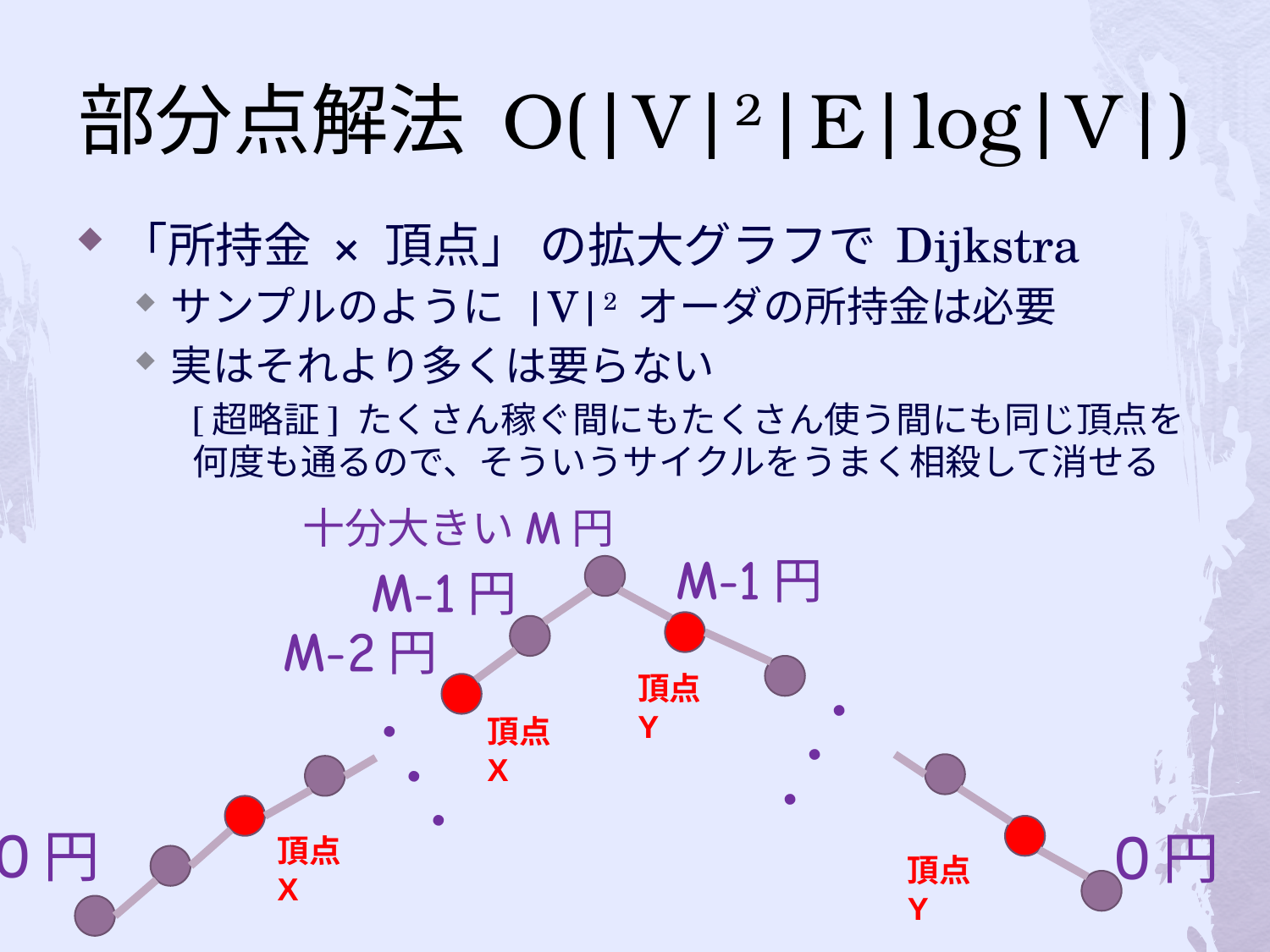

# 部分点解法 O(|V|2|E|log|V|)
「所持金 × 頂点」 の拡大グラフで Dijkstra
サンプルのように |V|2 オーダの所持金は必要
実はそれより多くは要らない
[超略証] たくさん稼ぐ間にもたくさん使う間にも同じ頂点を何度も通るので、そういうサイクルをうまく相殺して消せる
十分大きいM円
M-1円
M-1円

M-2円

頂点 Y

・・・
・・・
頂点 X

0円

0円
頂点 X
頂点 Y